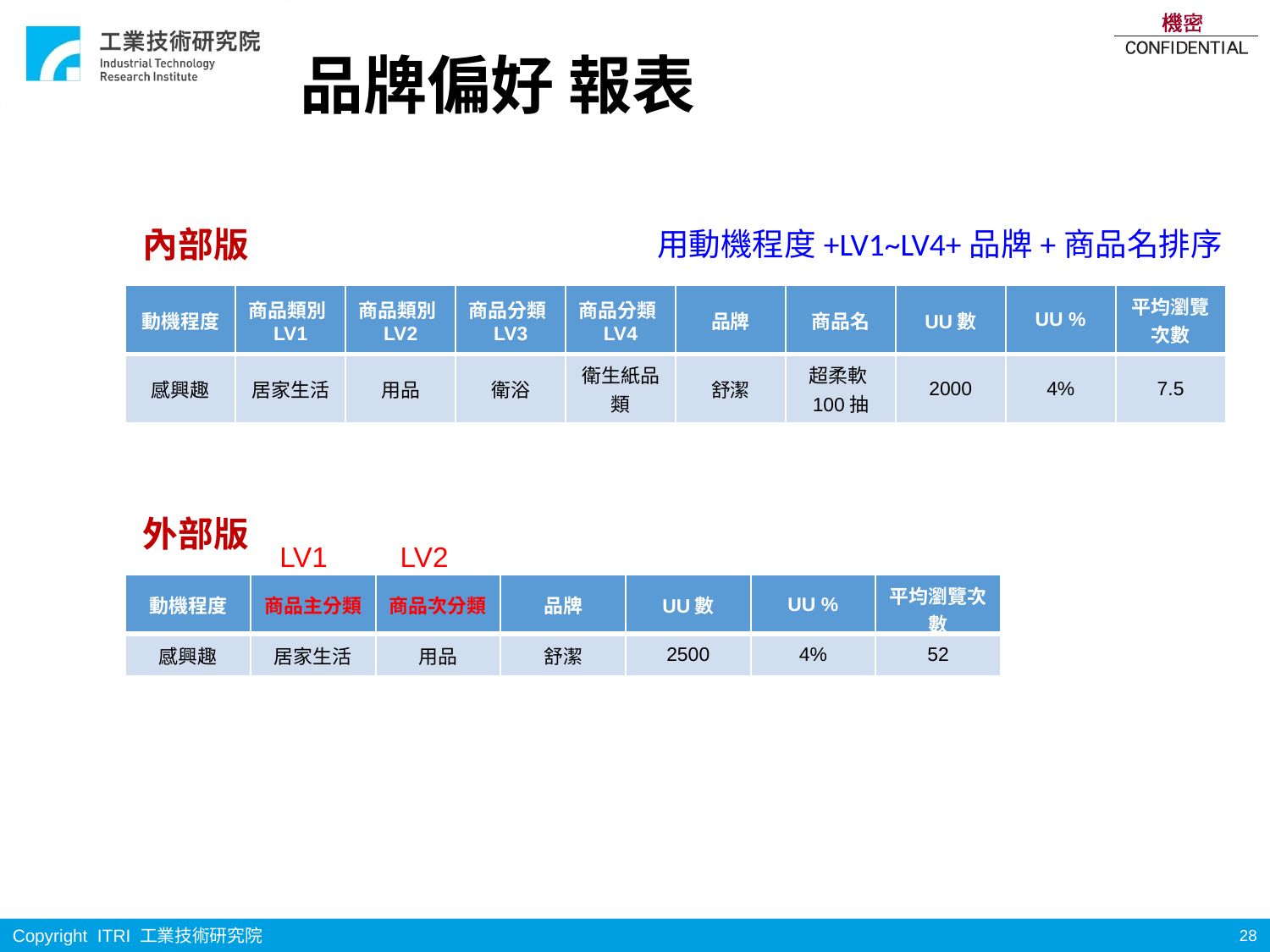

# 品牌偏好 報表
內部版
用動機程度+LV1~LV4+品牌+商品名排序
| 動機程度 | 商品類別LV1 | 商品類別LV2 | 商品分類LV3 | 商品分類LV4 | 品牌 | 商品名 | UU數 | UU % | 平均瀏覽次數 |
| --- | --- | --- | --- | --- | --- | --- | --- | --- | --- |
| 感興趣 | 居家生活 | 用品 | 衛浴 | 衛生紙品類 | 舒潔 | 超柔軟100抽 | 2000 | 4% | 7.5 |
外部版
LV2
LV1
| 動機程度 | 商品主分類 | 商品次分類 | 品牌 | UU數 | UU % | 平均瀏覽次數 |
| --- | --- | --- | --- | --- | --- | --- |
| 感興趣 | 居家生活 | 用品 | 舒潔 | 2500 | 4% | 52 |
28